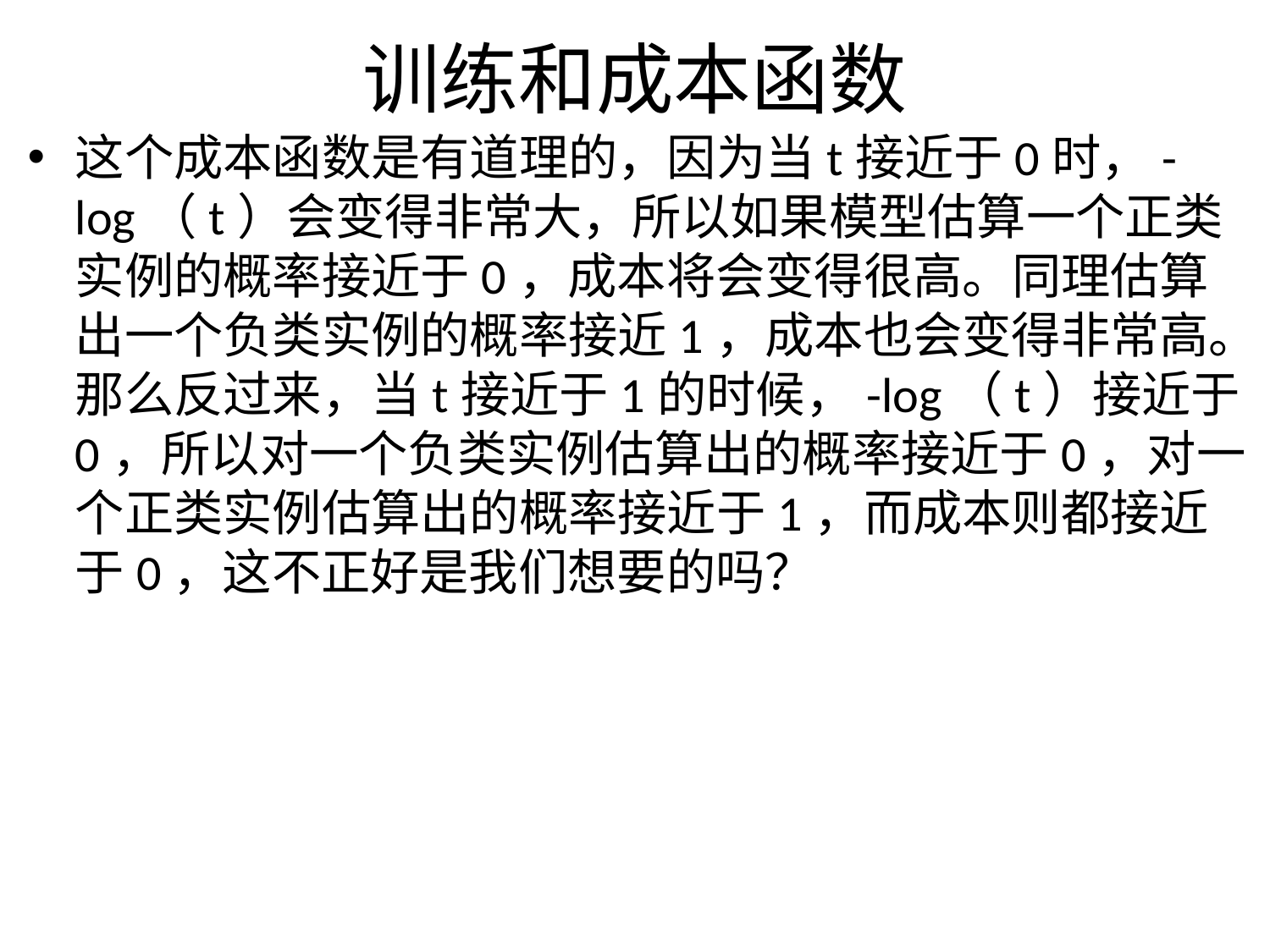

# 训练和成本函数
这个成本函数是有道理的，因为当t接近于0时，-log（t）会变得非常大，所以如果模型估算一个正类实例的概率接近于0，成本将会变得很高。同理估算出一个负类实例的概率接近1，成本也会变得非常高。那么反过来，当t接近于1的时候，-log（t）接近于0，所以对一个负类实例估算出的概率接近于0，对一个正类实例估算出的概率接近于1，而成本则都接近于0，这不正好是我们想要的吗？